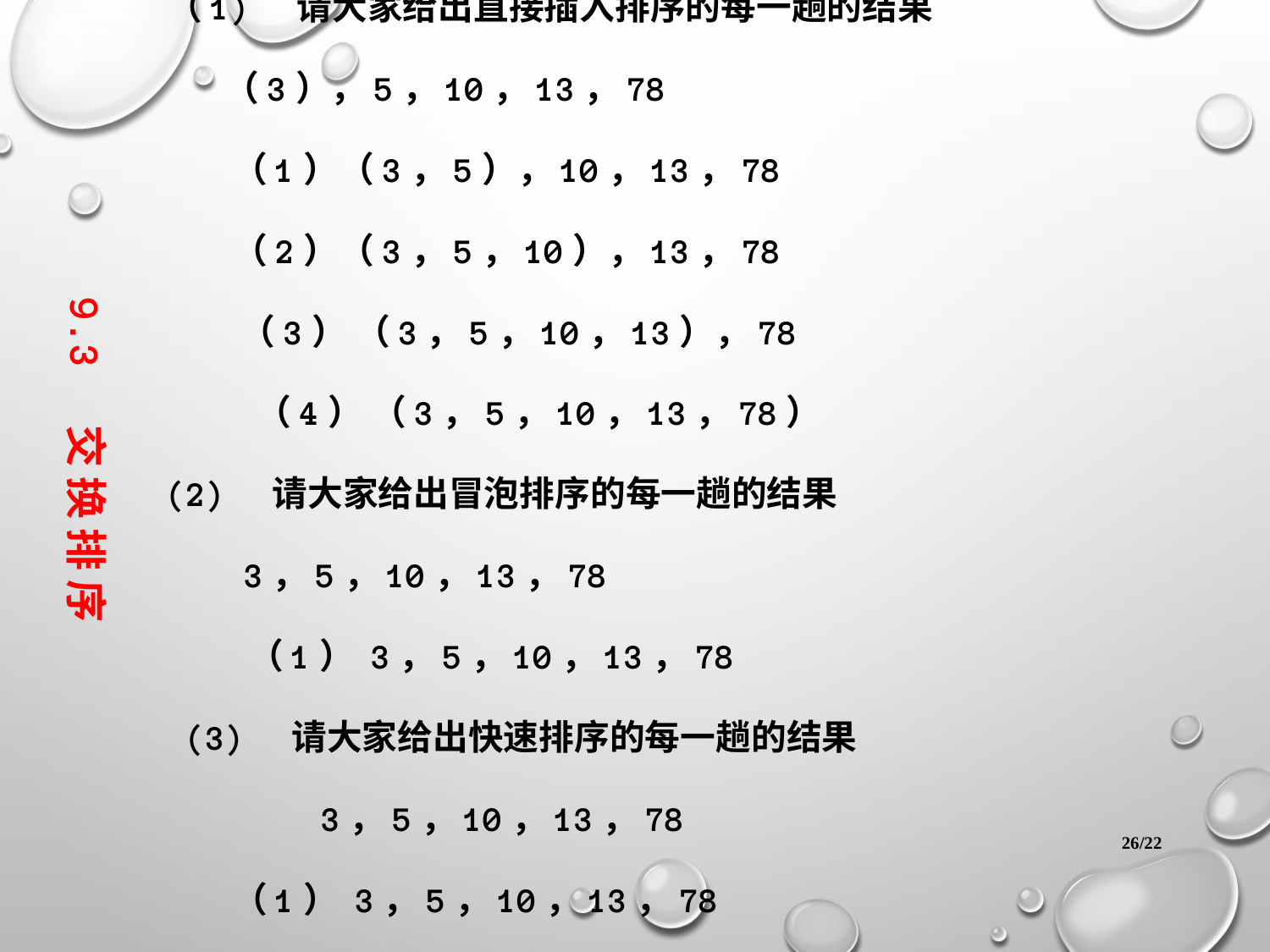

练习：（12，9，6，4，1）关键字序列
（1)  请大家给出直接插入排序的每一趟的结果
      （3），5，10，13，78
       （1）（3，5），10，13，78
       （2）（3，5，10），13，78
        （3） （3，5，10，13），78
          （4） （3，5，10，13，78）
(2)  请大家给出冒泡排序的每一趟的结果
    3，5，10，13，78
         （1） 3，5，10，13，78
 (3)  请大家给出快速排序的每一趟的结果
        3，5，10，13，78
       （1） 3，5，10，13，78
       （2） 3，5，10，13，78
        （3） 3，5，10，13，78
         （4） 3，5，10，13，78

9.3  交 换 排 序

26/22